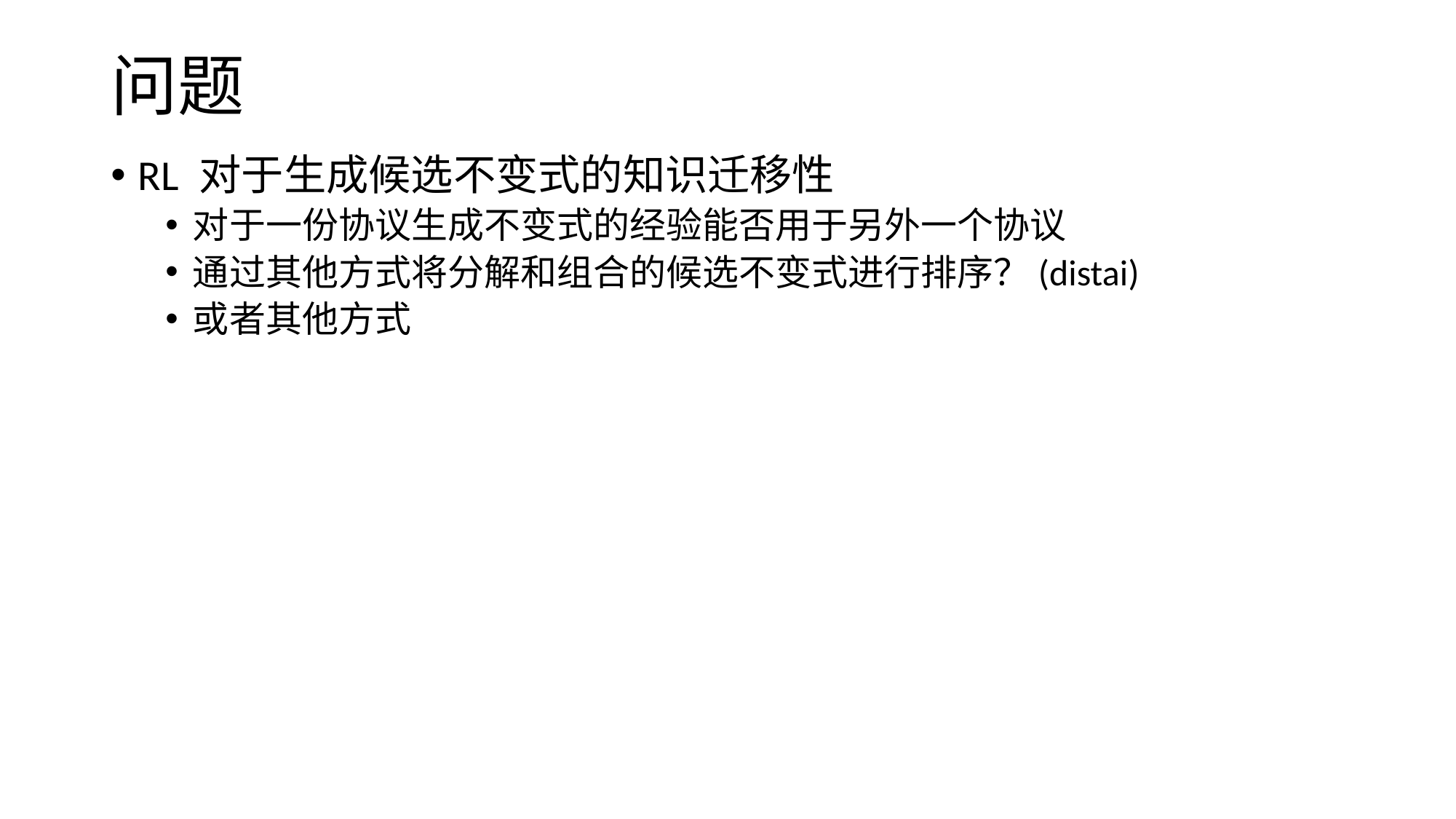

# 问题
RL 对于生成候选不变式的知识迁移性
对于一份协议生成不变式的经验能否用于另外一个协议
通过其他方式将分解和组合的候选不变式进行排序？(distai)
或者其他方式